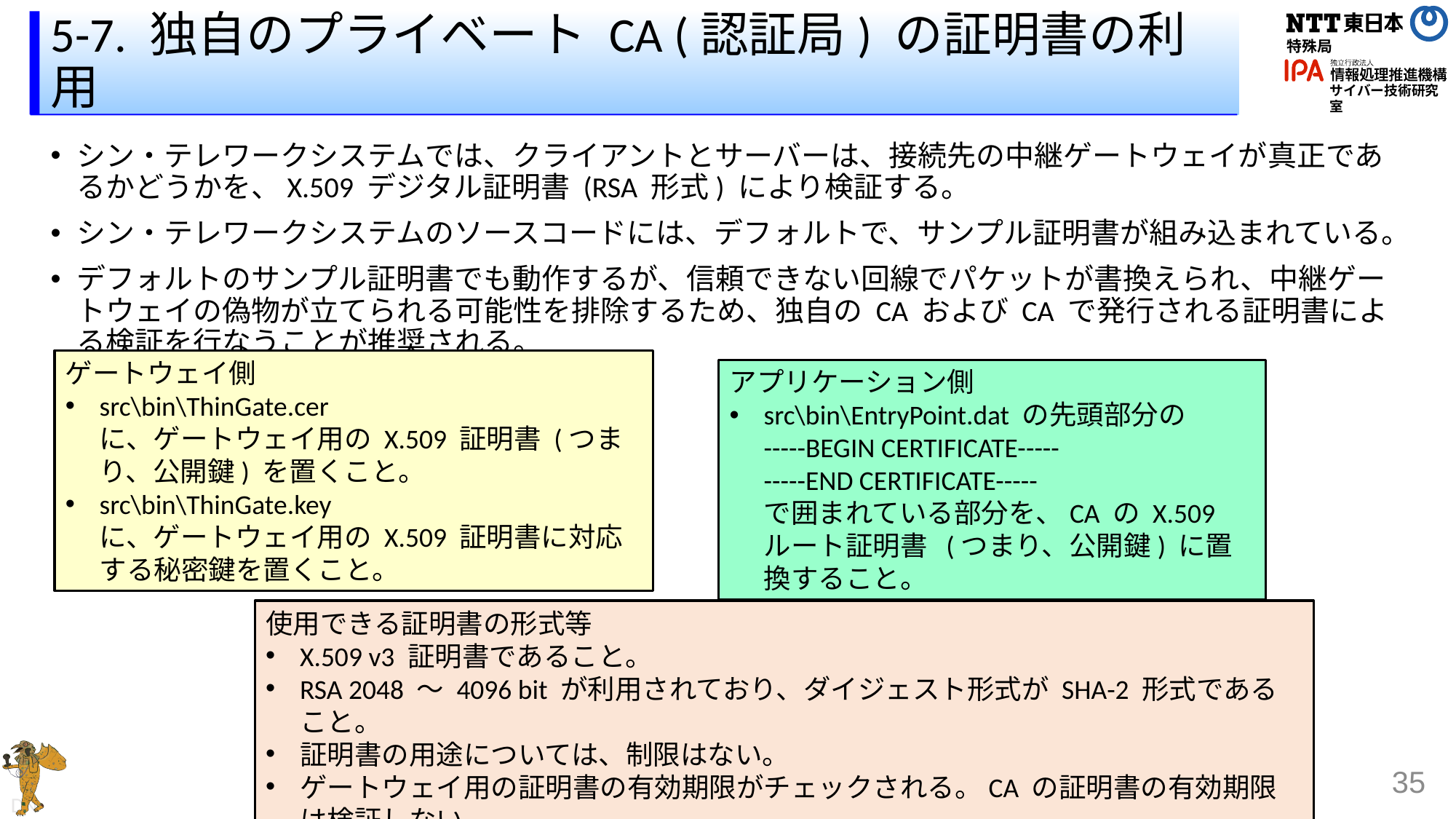

# 5-7. 独自のプライベート CA (認証局) の証明書の利用
シン・テレワークシステムでは、クライアントとサーバーは、接続先の中継ゲートウェイが真正であるかどうかを、X.509 デジタル証明書 (RSA 形式) により検証する。
シン・テレワークシステムのソースコードには、デフォルトで、サンプル証明書が組み込まれている。
デフォルトのサンプル証明書でも動作するが、信頼できない回線でパケットが書換えられ、中継ゲートウェイの偽物が立てられる可能性を排除するため、独自の CA および CA で発行される証明書による検証を行なうことが推奨される。
ゲートウェイ側
src\bin\ThinGate.cer
に、ゲートウェイ用の X.509 証明書 (つまり、公開鍵) を置くこと。
src\bin\ThinGate.key
に、ゲートウェイ用の X.509 証明書に対応する秘密鍵を置くこと。
アプリケーション側
src\bin\EntryPoint.dat の先頭部分の
-----BEGIN CERTIFICATE-----
-----END CERTIFICATE-----
で囲まれている部分を、CA の X.509 ルート証明書  (つまり、公開鍵) に置換すること。
使用できる証明書の形式等
X.509 v3 証明書であること。
RSA 2048 ～ 4096 bit が利用されており、ダイジェスト形式が SHA-2 形式であること。
証明書の用途については、制限はない。
ゲートウェイ用の証明書の有効期限がチェックされる。CA の証明書の有効期限は検証しない。
CRL 機能は利用できない。
35